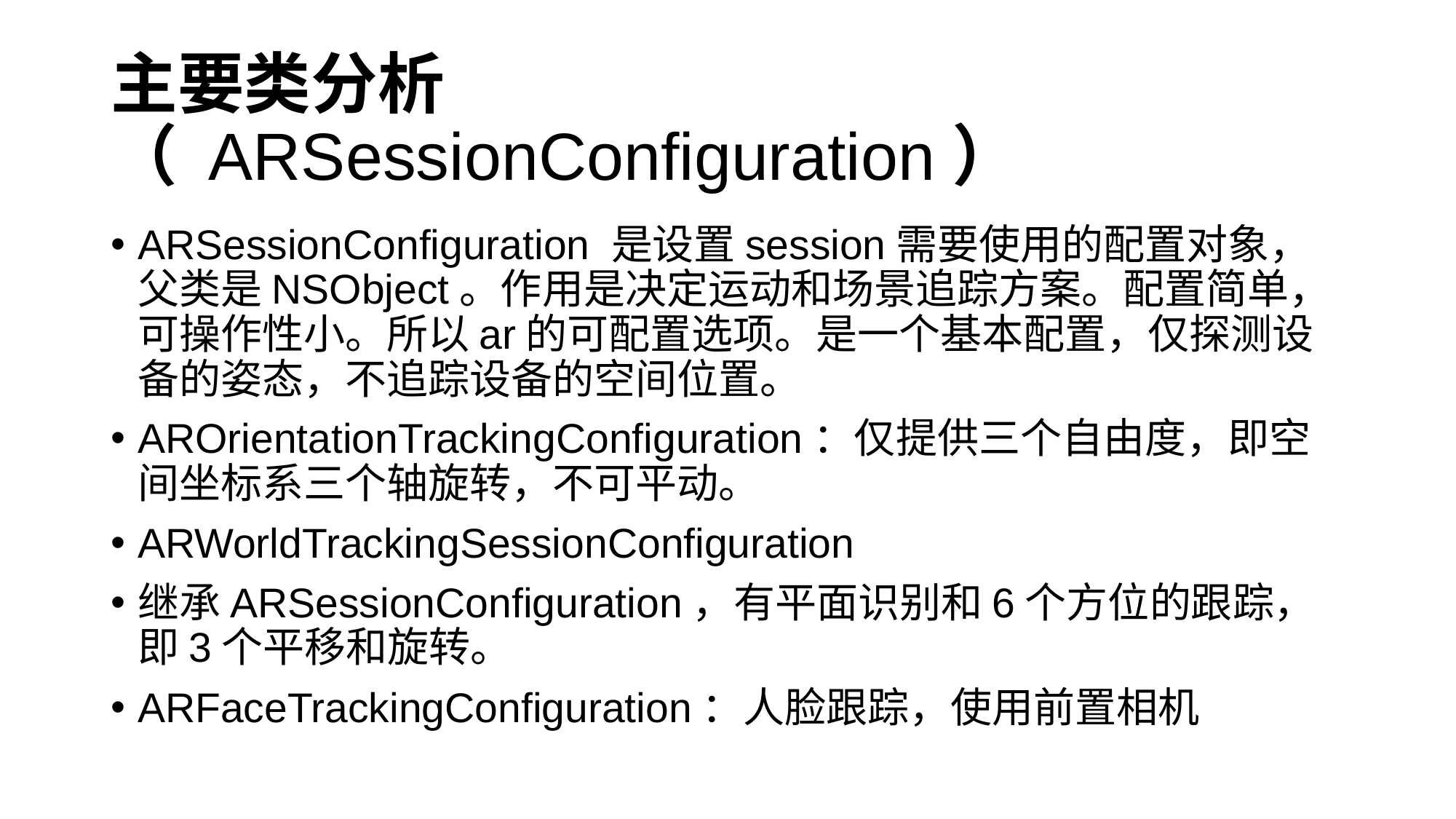

# 主要类分析（ ARSessionConfiguration）
ARSessionConfiguration 是设置session需要使用的配置对象，父类是NSObject。作用是决定运动和场景追踪方案。配置简单，可操作性小。所以ar的可配置选项。是一个基本配置，仅探测设备的姿态，不追踪设备的空间位置。
AROrientationTrackingConfiguration：仅提供三个自由度，即空间坐标系三个轴旋转，不可平动。
ARWorldTrackingSessionConfiguration
继承ARSessionConfiguration，有平面识别和6个方位的跟踪，即3个平移和旋转。
ARFaceTrackingConfiguration：人脸跟踪，使用前置相机